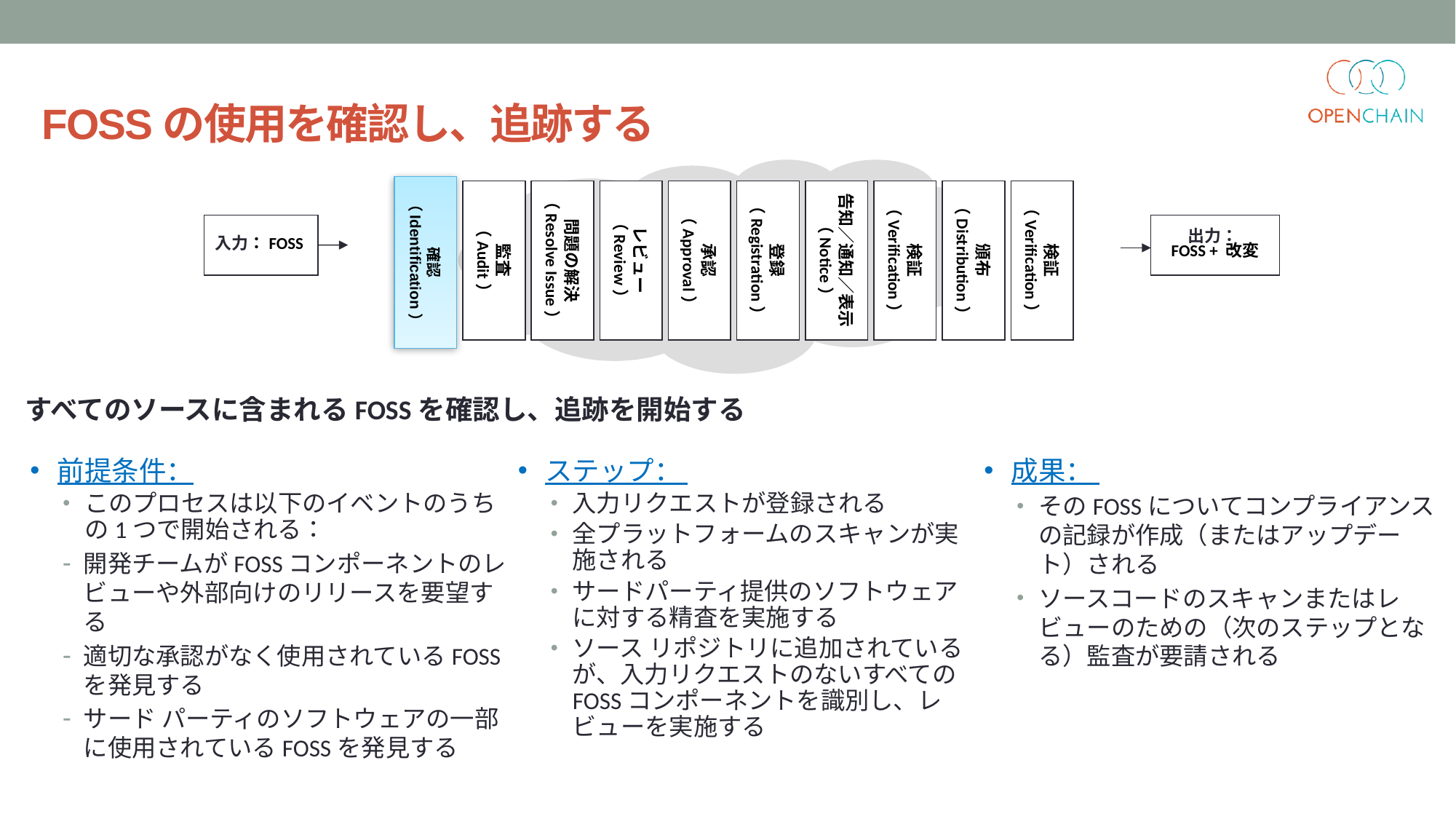

FOSSの使用を確認し、追跡する

確認
（Identification）
出力：
FOSS + 改変
監査
（Audit）
問題の解決
（Resolve Issue）
レビュー
（Review）
承認
（Approval）
登録
（Registration）
告知／通知／表示（Notice）
検証
（Verification）
頒布
（Distribution）
検証
（Verification）
入力：FOSS
すべてのソースに含まれるFOSSを確認し、追跡を開始する
前提条件：
このプロセスは以下のイベントのうちの1つで開始される：
開発チームがFOSSコンポーネントのレビューや外部向けのリリースを要望する
適切な承認がなく使用されているFOSSを発見する
サード パーティのソフトウェアの一部に使用されているFOSSを発見する

ステップ：
入力リクエストが登録される
全プラットフォームのスキャンが実施される
サードパーティ提供のソフトウェアに対する精査を実施する
ソース リポジトリに追加されているが、入力リクエストのないすべてのFOSSコンポーネントを識別し、レビューを実施する
成果：
そのFOSSについてコンプライアンスの記録が作成（またはアップデート）される
ソースコードのスキャンまたはレビューのための（次のステップとなる）監査が要請される